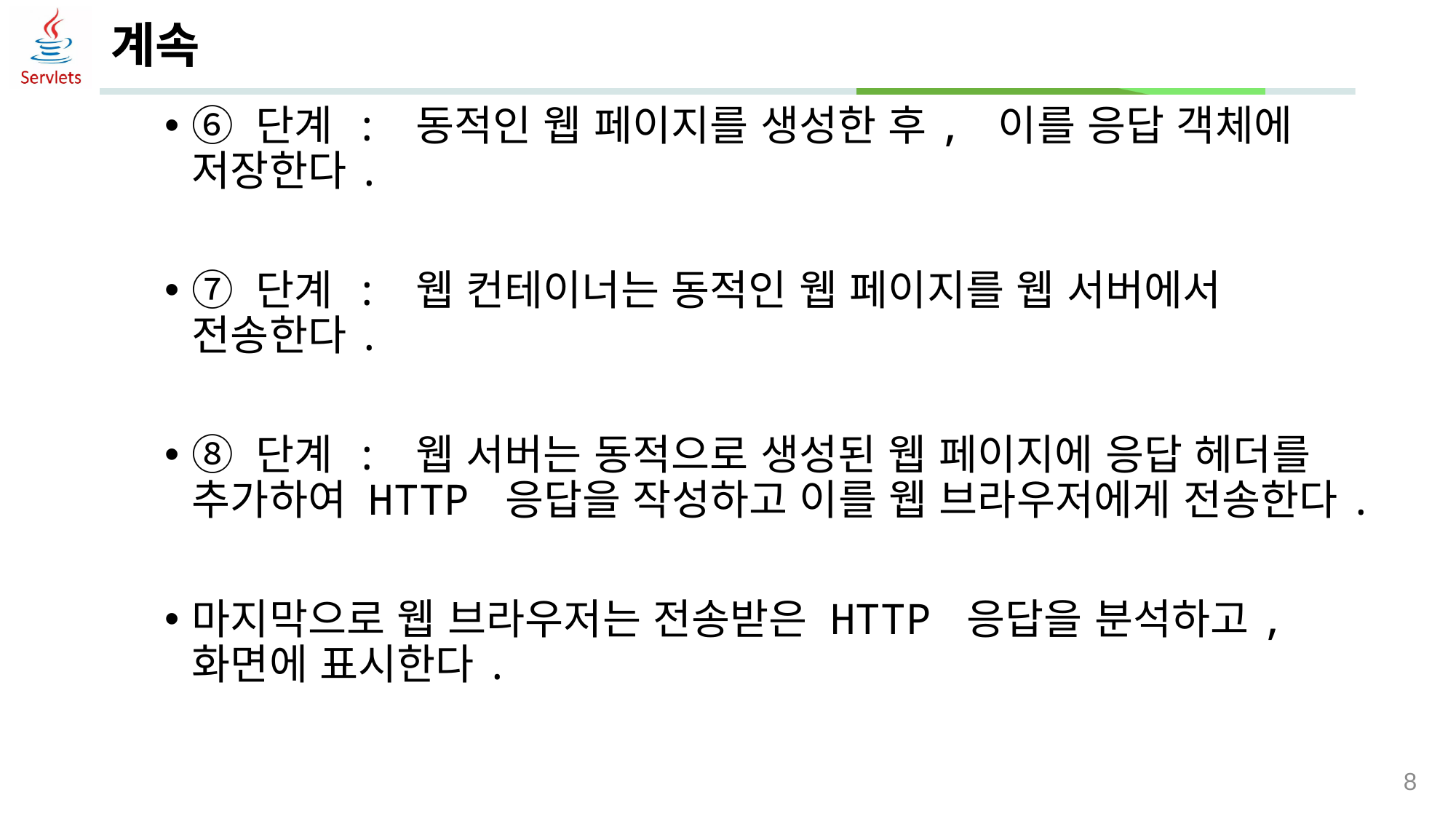

# 계속
⑥ 단계 : 동적인 웹 페이지를 생성한 후, 이를 응답 객체에 저장한다.

⑦ 단계 : 웹 컨테이너는 동적인 웹 페이지를 웹 서버에서 전송한다.

⑧ 단계 : 웹 서버는 동적으로 생성된 웹 페이지에 응답 헤더를 추가하여 HTTP 응답을 작성하고 이를 웹 브라우저에게 전송한다.

마지막으로 웹 브라우저는 전송받은 HTTP 응답을 분석하고, 화면에 표시한다.
8